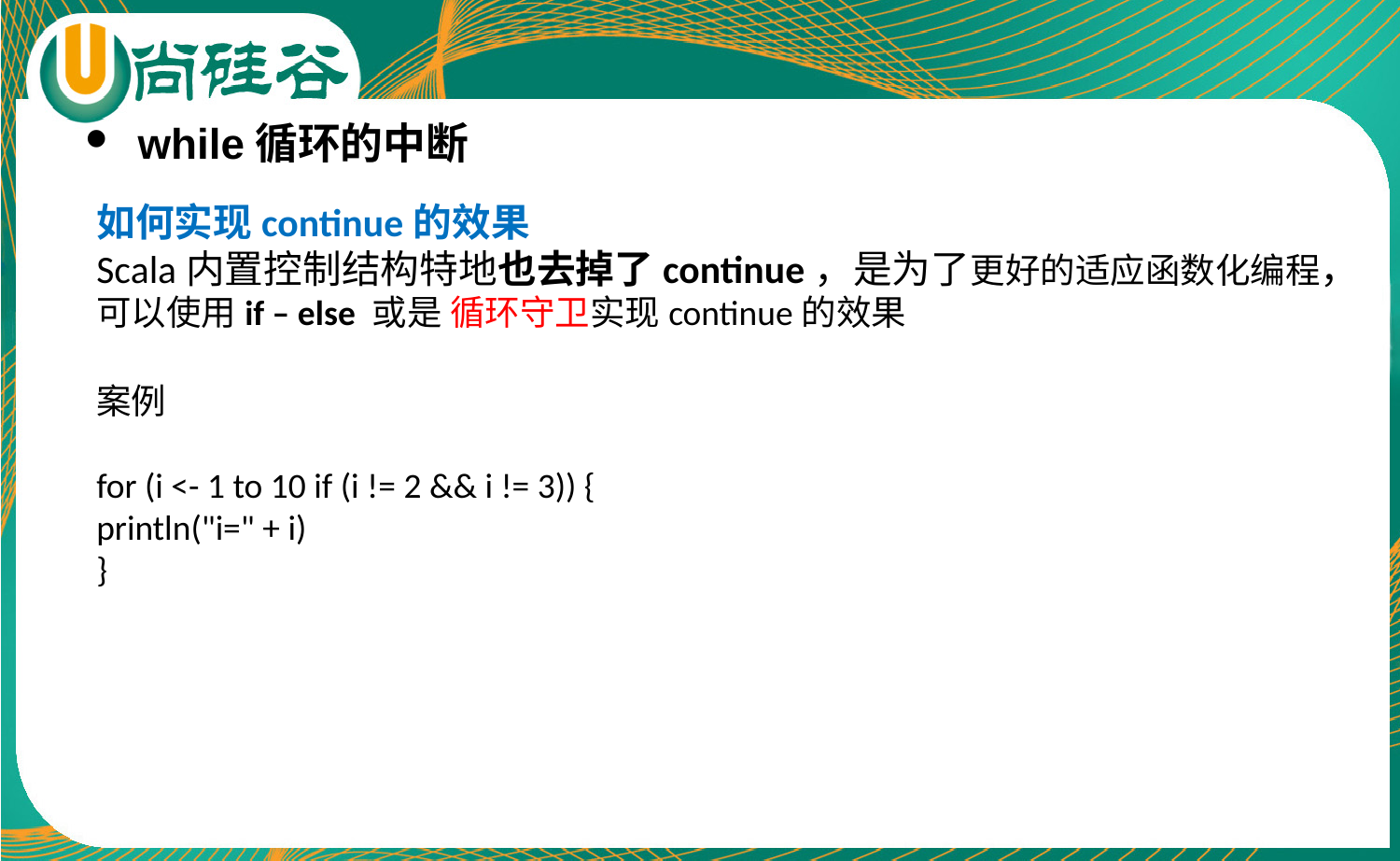

while循环的中断

如何实现continue的效果
Scala内置控制结构特地也去掉了continue，是为了更好的适应函数化编程，可以使用if – else 或是 循环守卫实现continue的效果

案例

for (i <- 1 to 10 if (i != 2 && i != 3)) {
println("i=" + i)
}